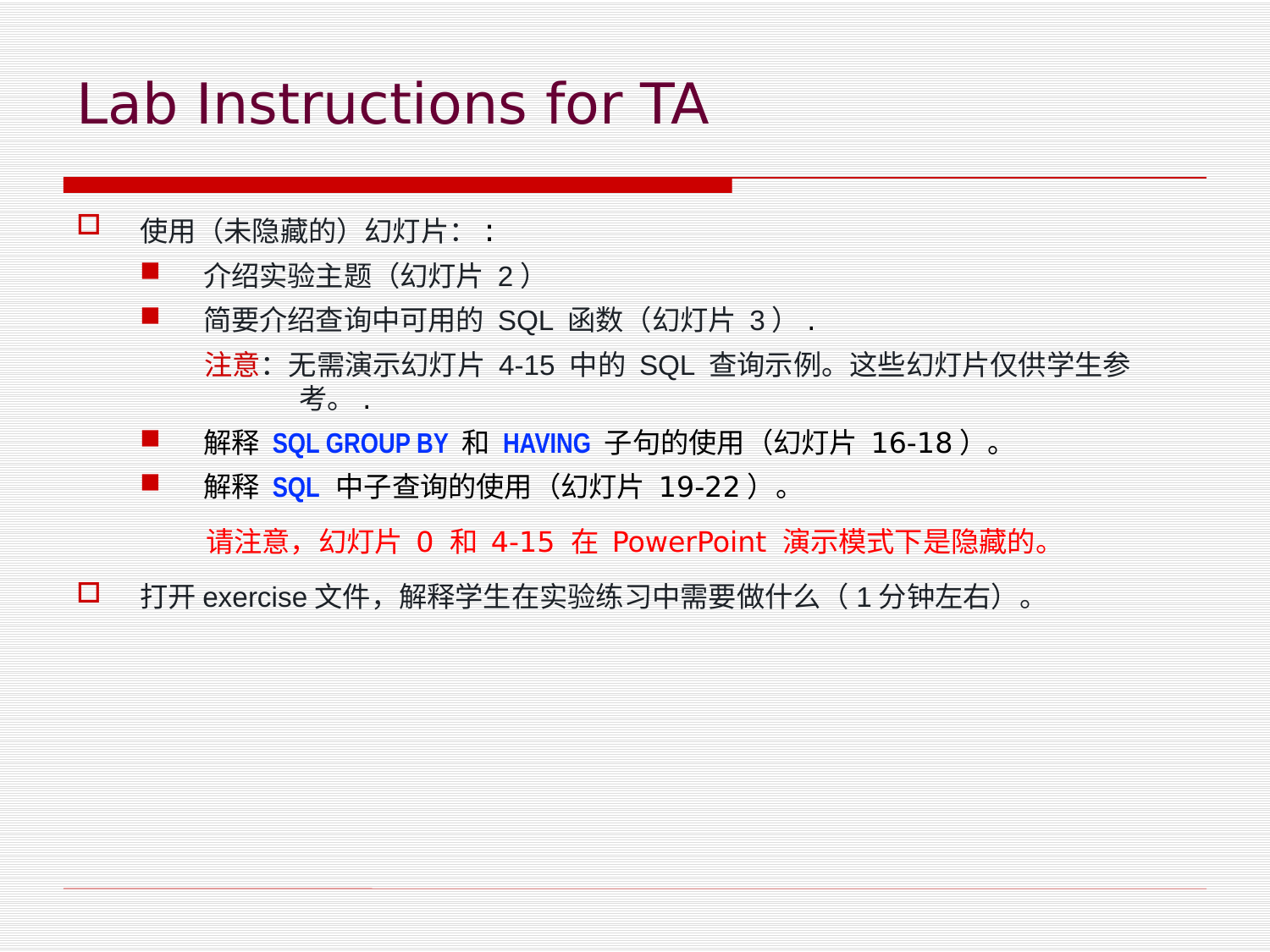

# Lab Instructions for TA
使用（未隐藏的）幻灯片：:
介绍实验主题（幻灯片 2）
简要介绍查询中可用的 SQL 函数（幻灯片 3）.
注意：无需演示幻灯片 4-15 中的 SQL 查询示例。这些幻灯片仅供学生参考。.
解释 SQL GROUP BY 和 HAVING 子句的使用（幻灯片 16-18）。
解释 SQL 中子查询的使用（幻灯片 19-22）。
请注意，幻灯片 0 和 4-15 在 PowerPoint 演示模式下是隐藏的。
打开exercise文件，解释学生在实验练习中需要做什么（1分钟左右）。